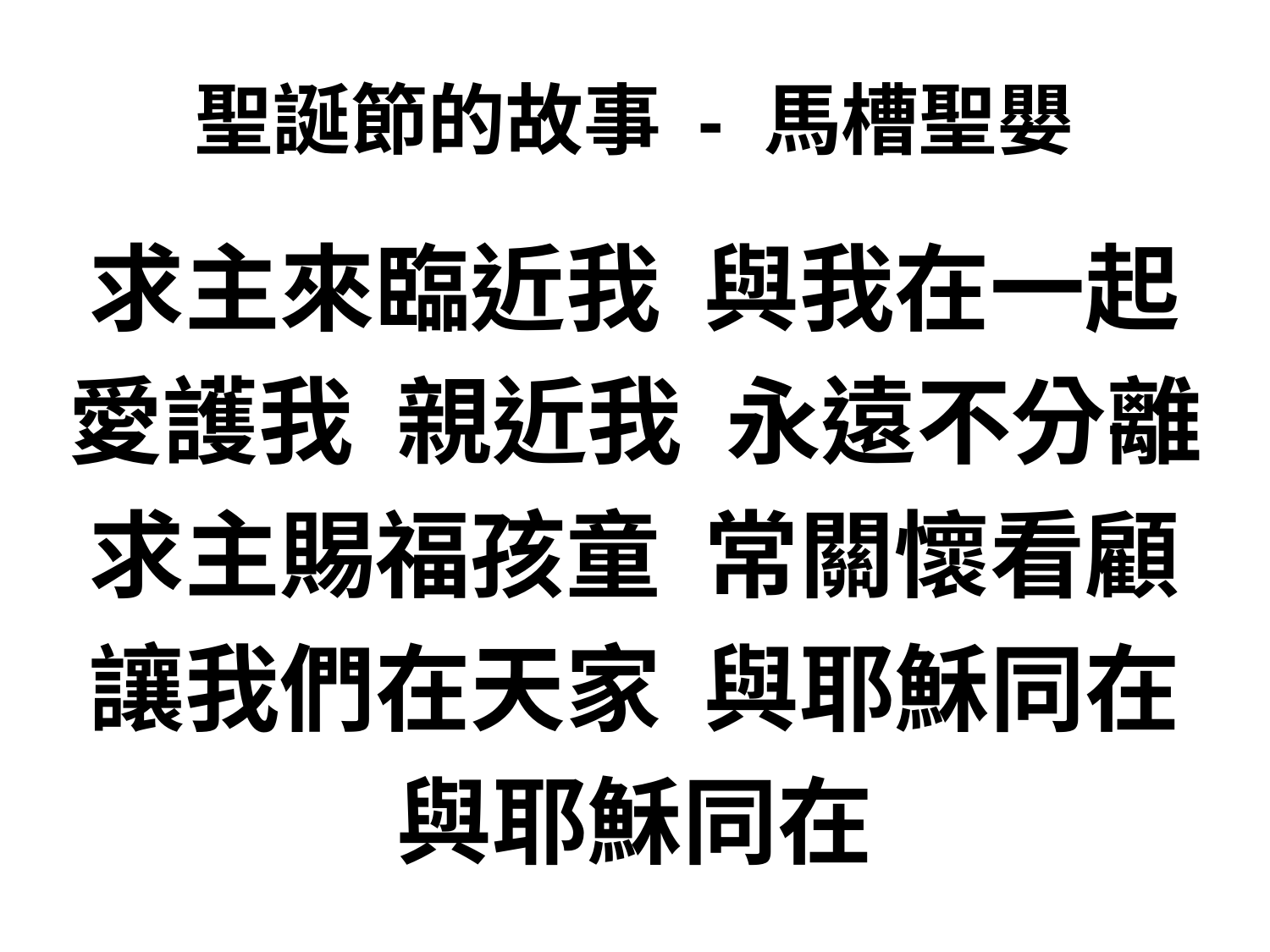

# 聖誕節的故事 - 馬槽聖嬰
求主來臨近我  與我在一起
愛護我  親近我  永遠不分離
求主賜福孩童  常關懷看顧
讓我們在天家  與耶穌同在
與耶穌同在